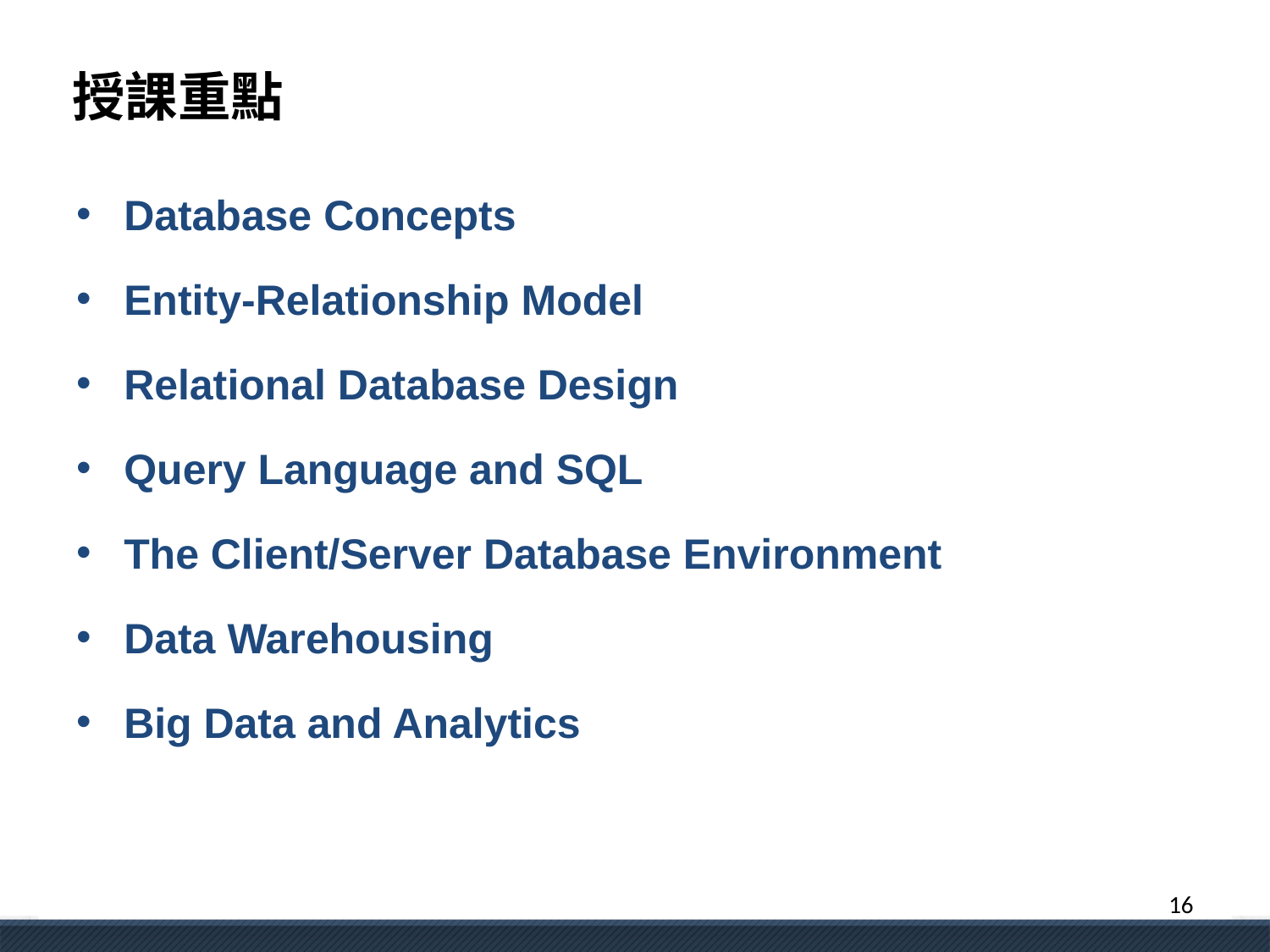

# 授課重點
Database Concepts
Entity-Relationship Model
Relational Database Design
Query Language and SQL
The Client/Server Database Environment
Data Warehousing
Big Data and Analytics
16